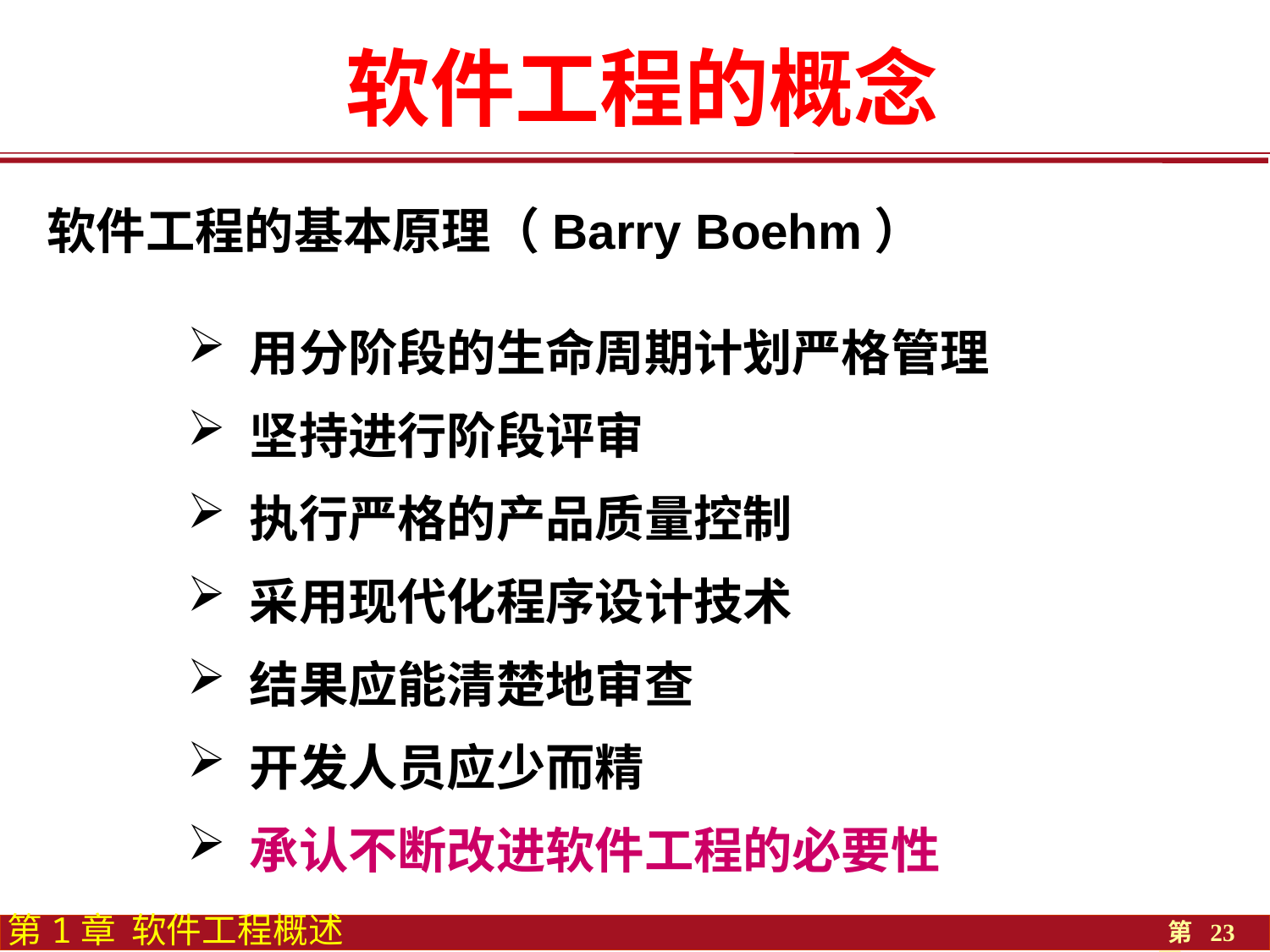

# 软件工程的概念
软件工程的基本原理（Barry Boehm）
 用分阶段的生命周期计划严格管理
 坚持进行阶段评审
 执行严格的产品质量控制
 采用现代化程序设计技术
 结果应能清楚地审查
 开发人员应少而精
 承认不断改进软件工程的必要性